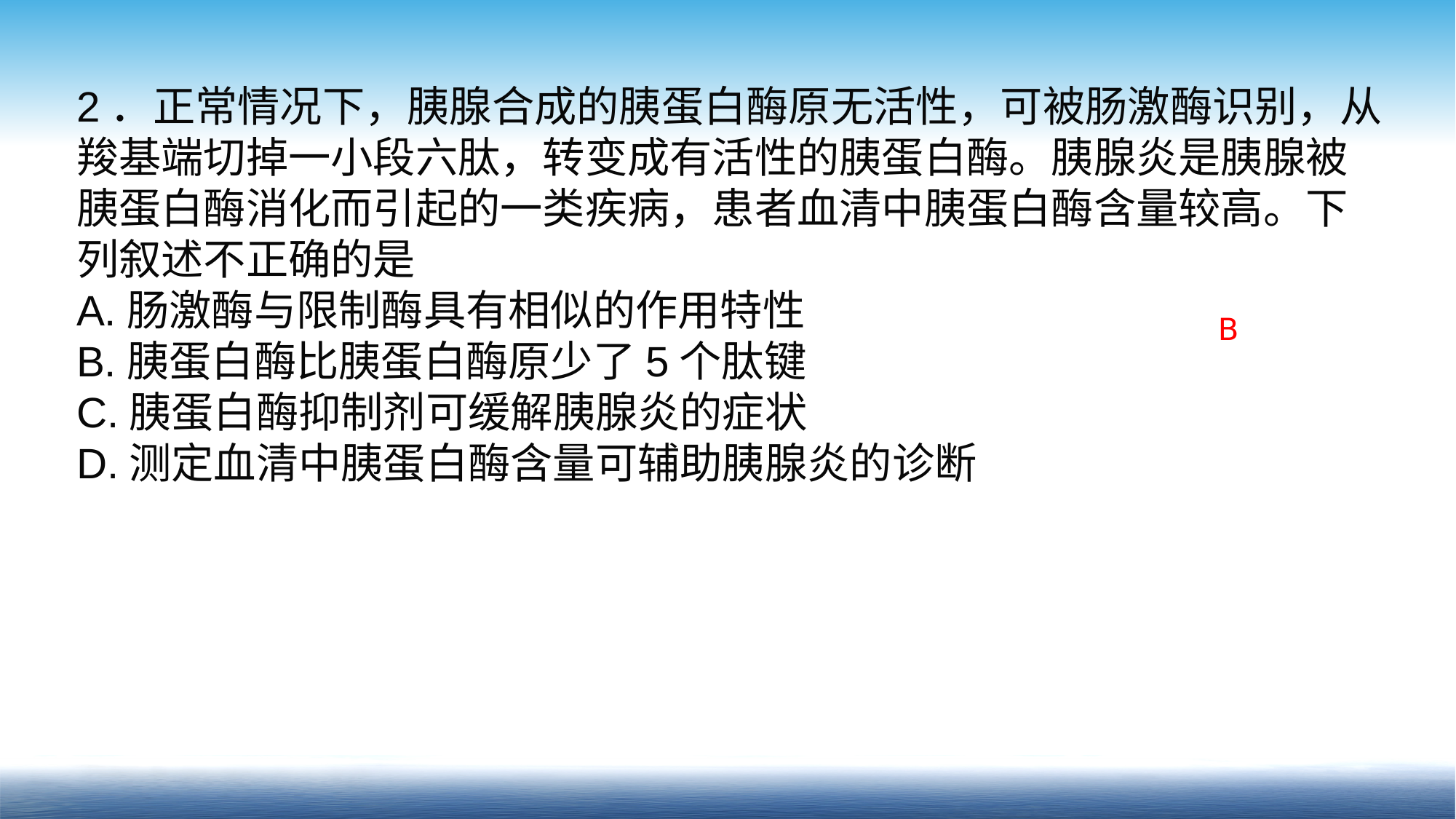

2．正常情况下，胰腺合成的胰蛋白酶原无活性，可被肠激酶识别，从羧基端切掉一小段六肽，转变成有活性的胰蛋白酶。胰腺炎是胰腺被胰蛋白酶消化而引起的一类疾病，患者血清中胰蛋白酶含量较高。下列叙述不正确的是
A.肠激酶与限制酶具有相似的作用特性
B.胰蛋白酶比胰蛋白酶原少了5个肽键
C.胰蛋白酶抑制剂可缓解胰腺炎的症状
D.测定血清中胰蛋白酶含量可辅助胰腺炎的诊断
B